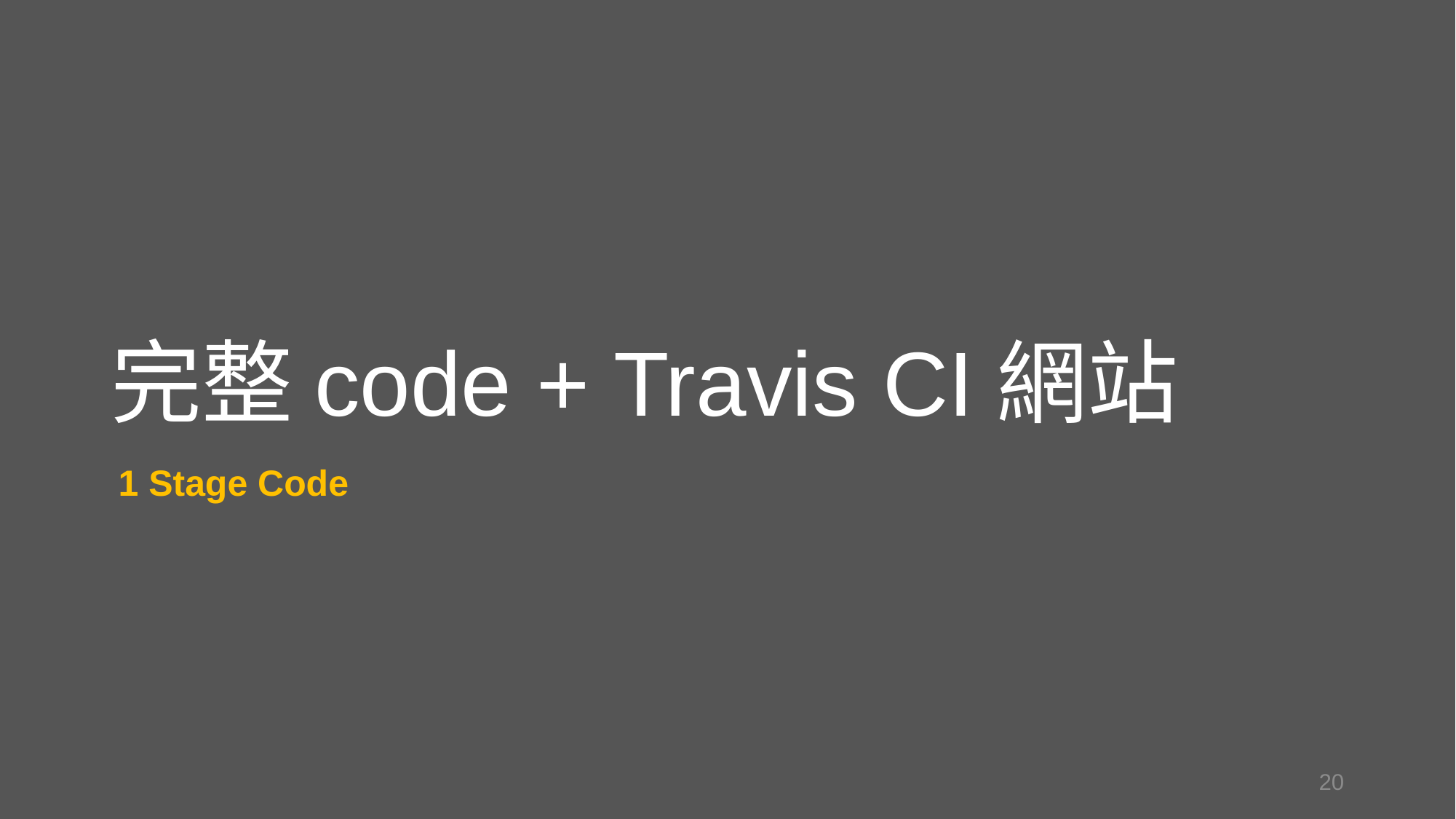

# 完整code + Travis CI網站
1 Stage Code
20